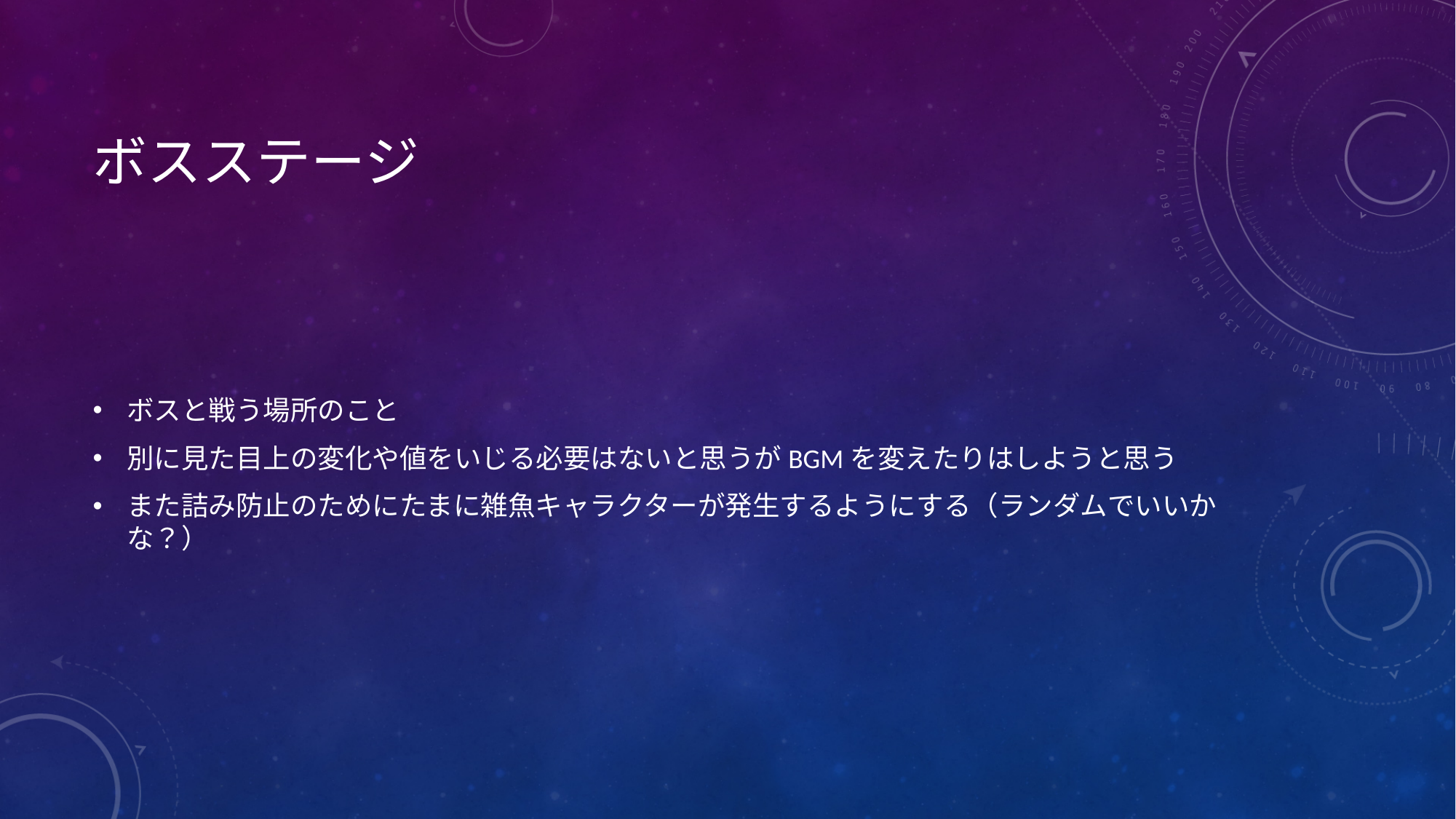

# ボスステージ
ボスと戦う場所のこと
別に見た目上の変化や値をいじる必要はないと思うがBGMを変えたりはしようと思う
また詰み防止のためにたまに雑魚キャラクターが発生するようにする（ランダムでいいかな？）